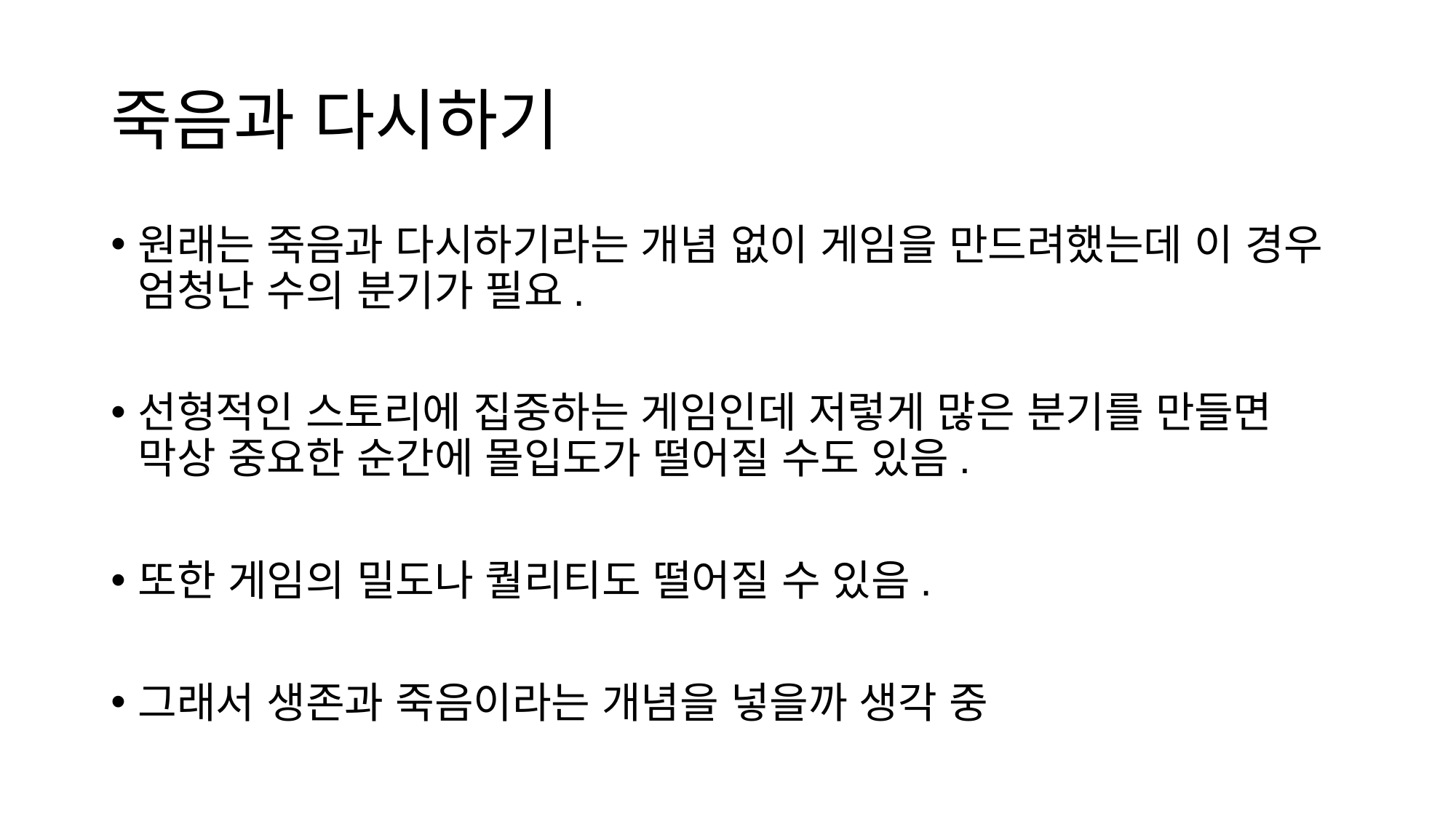

# 죽음과 다시하기
원래는 죽음과 다시하기라는 개념 없이 게임을 만드려했는데 이 경우 엄청난 수의 분기가 필요.

선형적인 스토리에 집중하는 게임인데 저렇게 많은 분기를 만들면 막상 중요한 순간에 몰입도가 떨어질 수도 있음.

또한 게임의 밀도나 퀄리티도 떨어질 수 있음.

그래서 생존과 죽음이라는 개념을 넣을까 생각 중